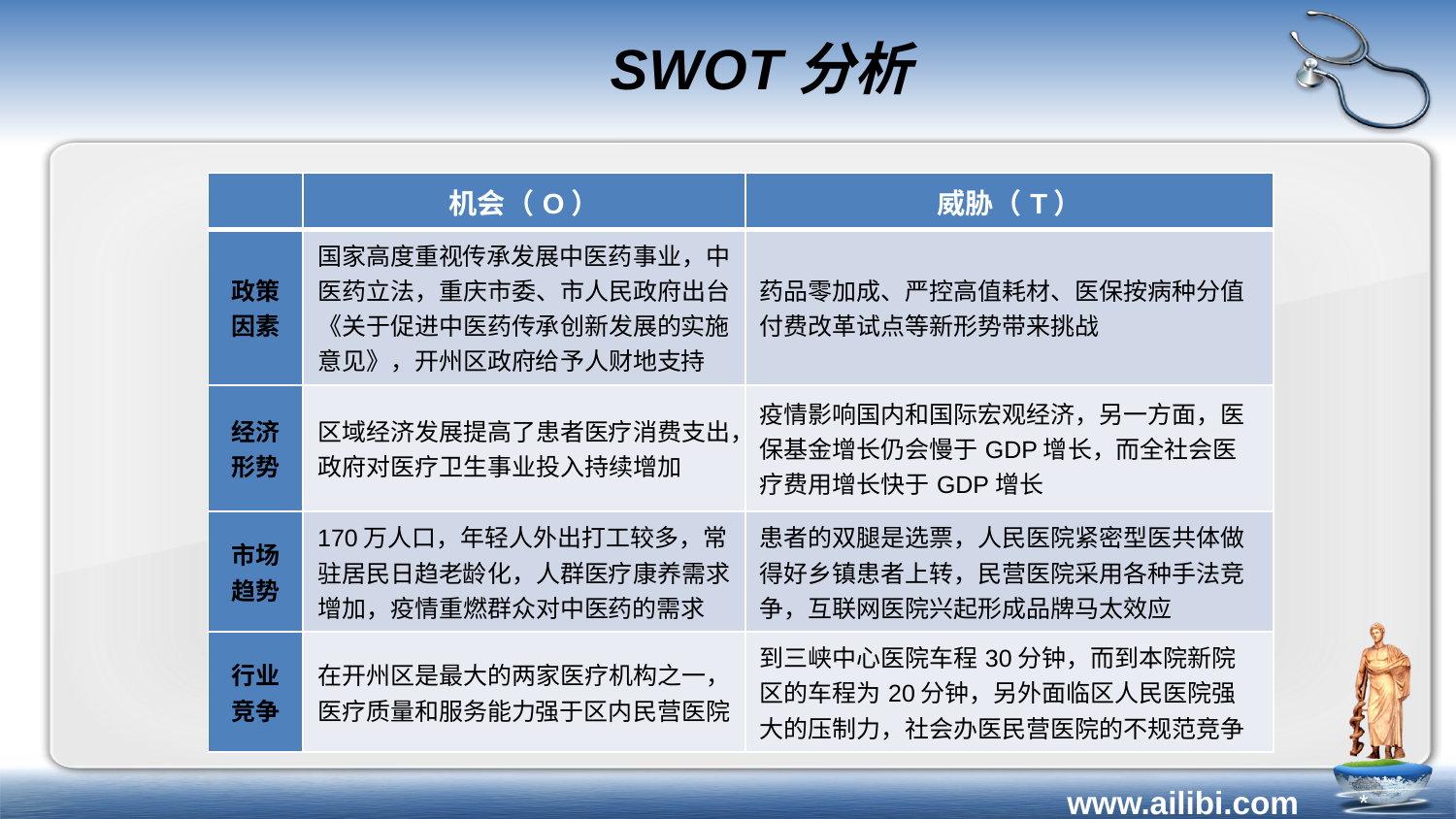

# SWOT分析

|  | 机会（O） | 威胁（T） |
| --- | --- | --- |
| 政策因素 | 国家高度重视传承发展中医药事业，中医药立法，重庆市委、市人民政府出台《关于促进中医药传承创新发展的实施意见》，开州区政府给予人财地支持 | 药品零加成、严控高值耗材、医保按病种分值付费改革试点等新形势带来挑战 |
| 经济形势 | 区域经济发展提高了患者医疗消费支出，政府对医疗卫生事业投入持续增加 | 疫情影响国内和国际宏观经济，另一方面，医保基金增长仍会慢于GDP增长，而全社会医疗费用增长快于GDP增长 |
| 市场趋势 | 170万人口，年轻人外出打工较多，常驻居民日趋老龄化，人群医疗康养需求增加，疫情重燃群众对中医药的需求 | 患者的双腿是选票，人民医院紧密型医共体做得好乡镇患者上转，民营医院采用各种手法竞争，互联网医院兴起形成品牌马太效应 |
| 行业竞争 | 在开州区是最大的两家医疗机构之一，医疗质量和服务能力强于区内民营医院 | 到三峡中心医院车程30分钟，而到本院新院区的车程为20分钟，另外面临区人民医院强大的压制力，社会办医民营医院的不规范竞争 |
*